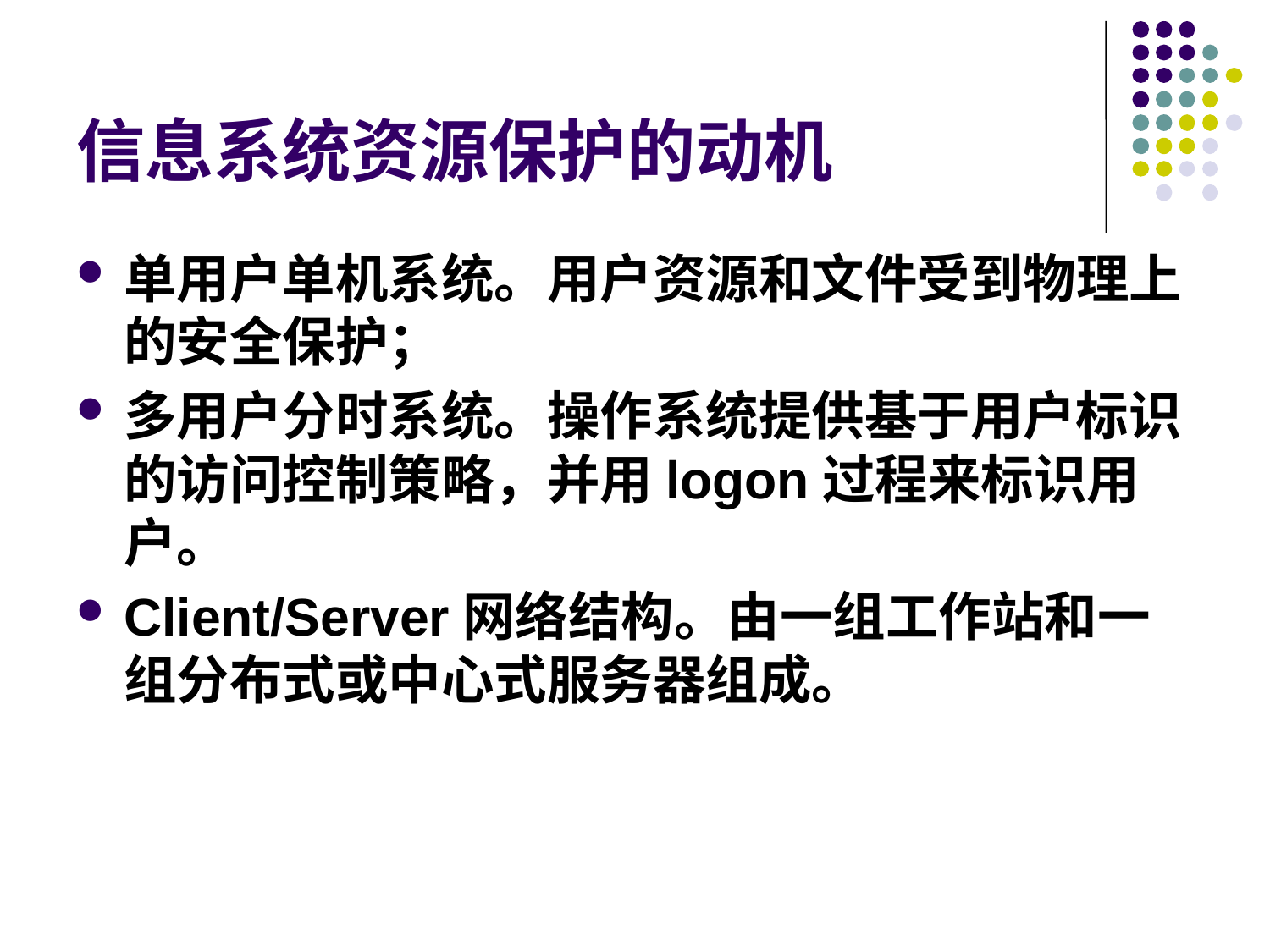

# 信息系统资源保护的动机
单用户单机系统。用户资源和文件受到物理上的安全保护；
多用户分时系统。操作系统提供基于用户标识的访问控制策略，并用logon过程来标识用户。
Client/Server网络结构。由一组工作站和一组分布式或中心式服务器组成。